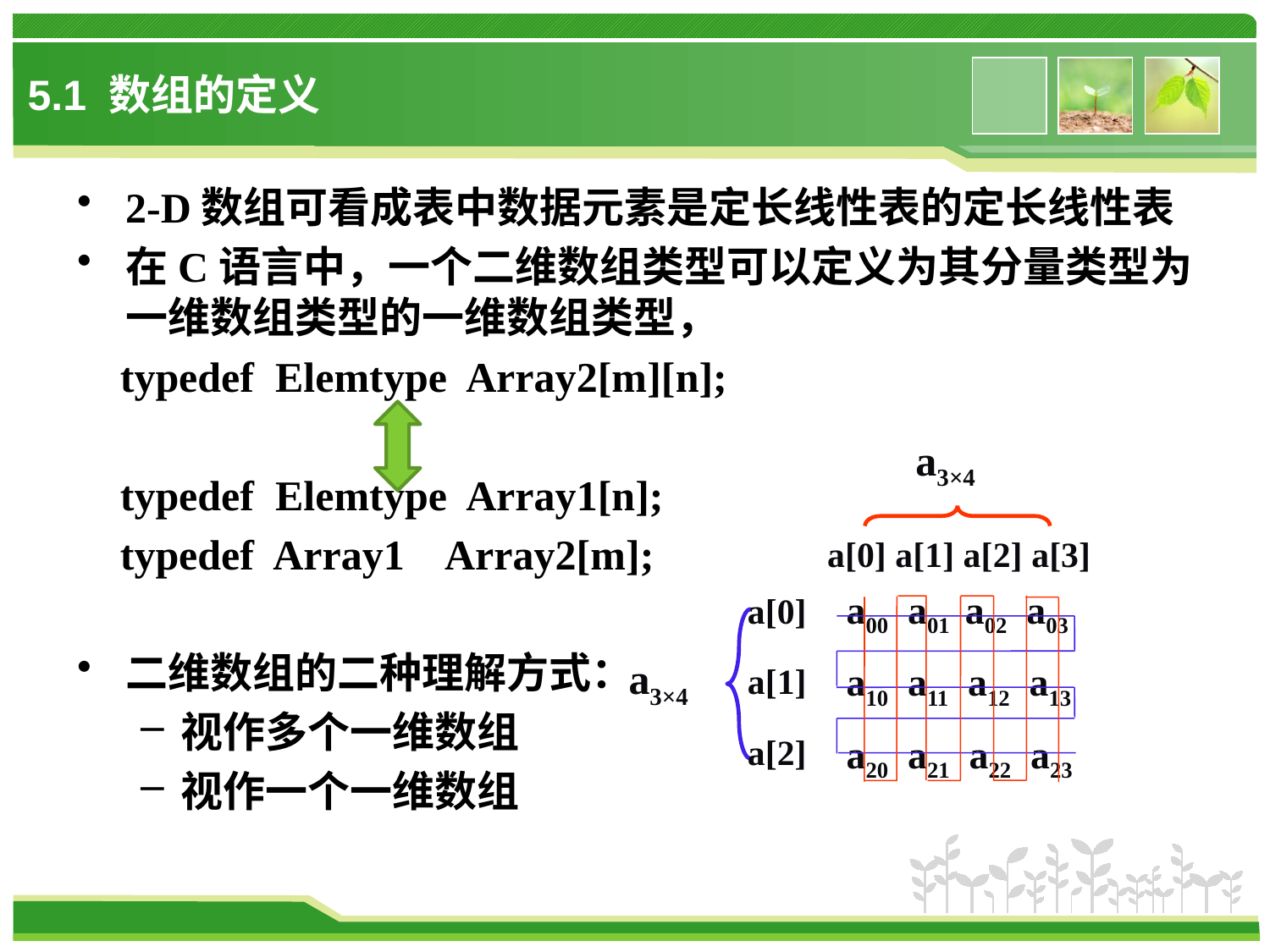

# 5.1 数组的定义
2-D数组可看成表中数据元素是定长线性表的定长线性表
在C语言中，一个二维数组类型可以定义为其分量类型为一维数组类型的一维数组类型，
    typedef  Elemtype  Array2[m][n];

    typedef  Elemtype  Array1[n];
    typedef  Array1    Array2[m];

二维数组的二种理解方式：
视作多个一维数组
视作一个一维数组

  a3×4
a[0] a[1] a[2] a[3]
a00  a01  a02  a03
a10  a11  a12  a13
a20  a21  a22  a23

a[0]
a[1]
a[2]

  a3×4